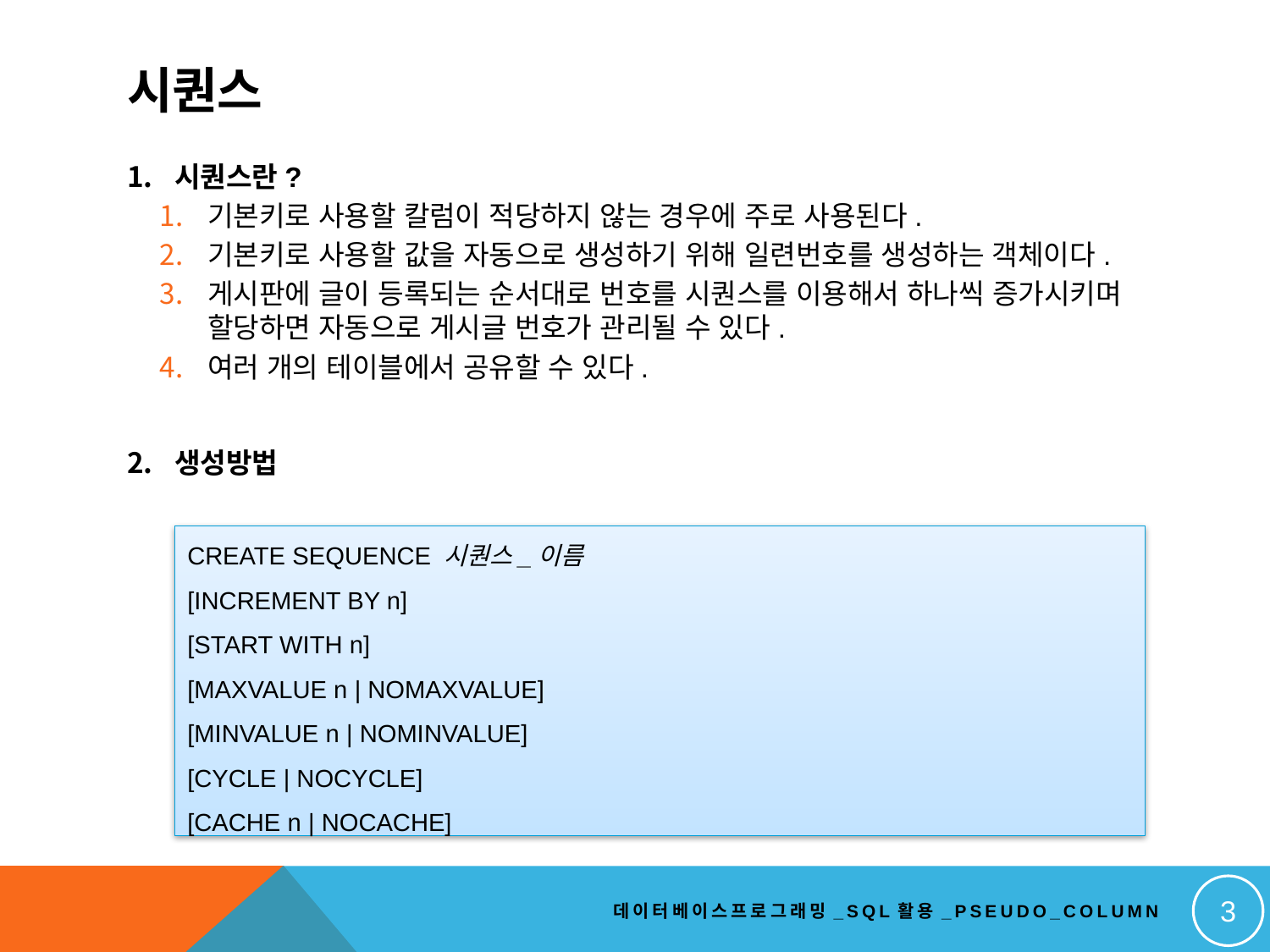

# 시퀀스
시퀀스란?
기본키로 사용할 칼럼이 적당하지 않는 경우에 주로 사용된다.
기본키로 사용할 값을 자동으로 생성하기 위해 일련번호를 생성하는 객체이다.
게시판에 글이 등록되는 순서대로 번호를 시퀀스를 이용해서 하나씩 증가시키며 할당하면 자동으로 게시글 번호가 관리될 수 있다.
여러 개의 테이블에서 공유할 수 있다.

생성방법

CREATE SEQUENCE 시퀀스_이름
[INCREMENT BY n]
[START WITH n]
[MAXVALUE n | NOMAXVALUE]
[MINVALUE n | NOMINVALUE]
[CYCLE | NOCYCLE]
[CACHE n | NOCACHE]
3
데이터베이스프로그래밍_SQL활용_PSEUDO_COLUMN